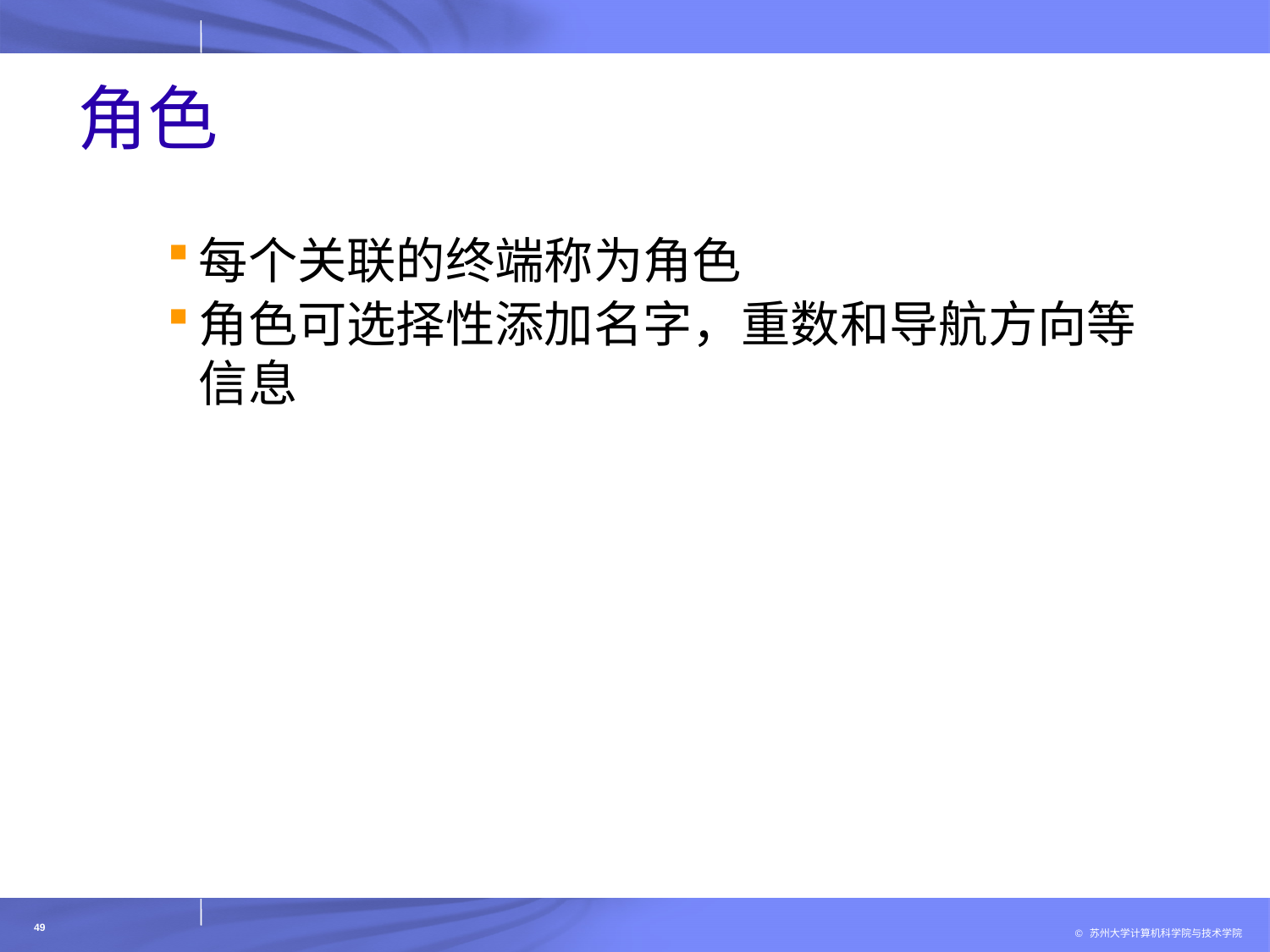

# 角色
每个关联的终端称为角色
角色可选择性添加名字，重数和导航方向等信息
49